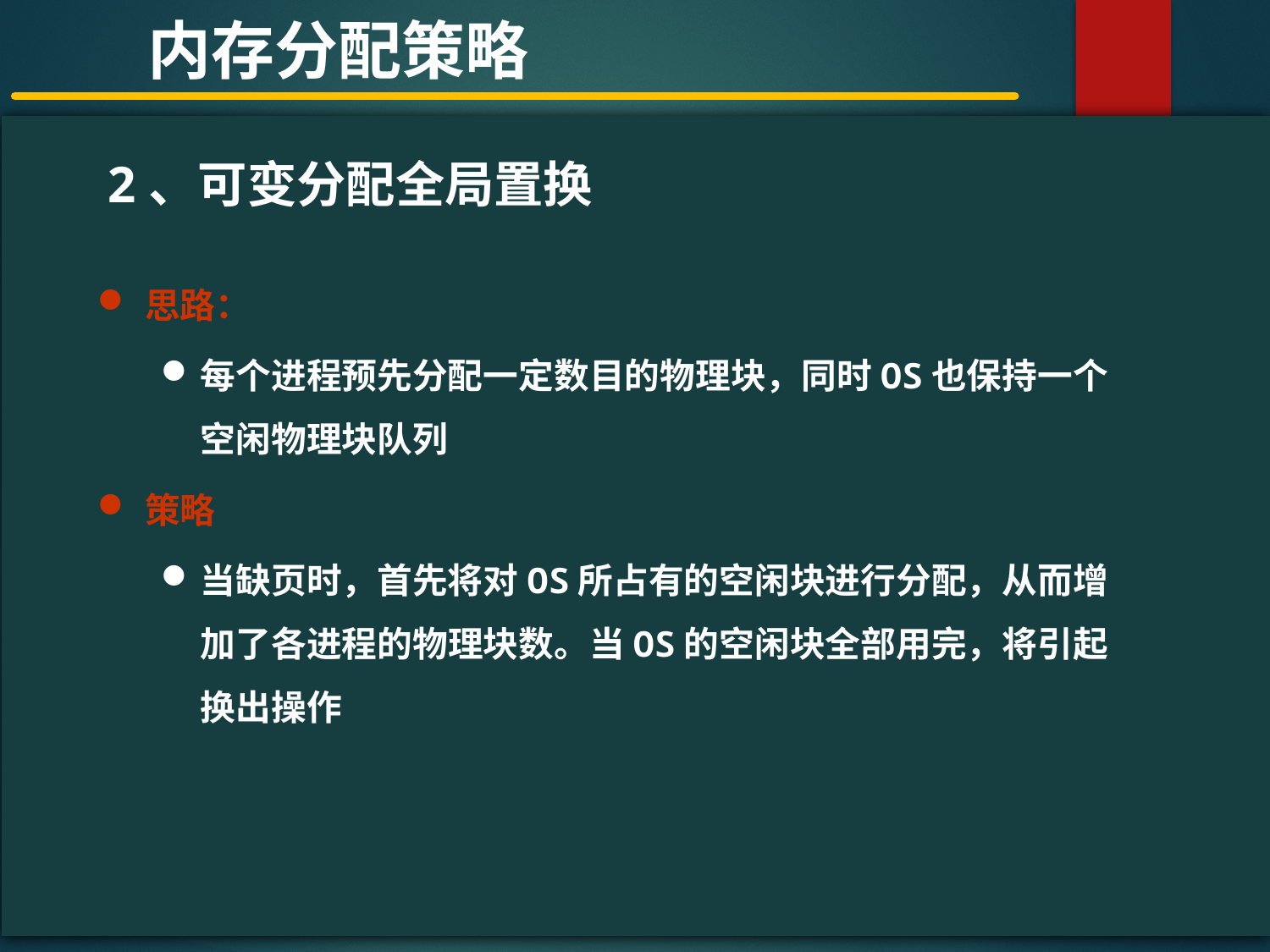

内存分配策略
#
2、可变分配全局置换
思路：
每个进程预先分配一定数目的物理块，同时OS也保持一个空闲物理块队列
策略
当缺页时，首先将对OS所占有的空闲块进行分配，从而增加了各进程的物理块数。当OS的空闲块全部用完，将引起换出操作